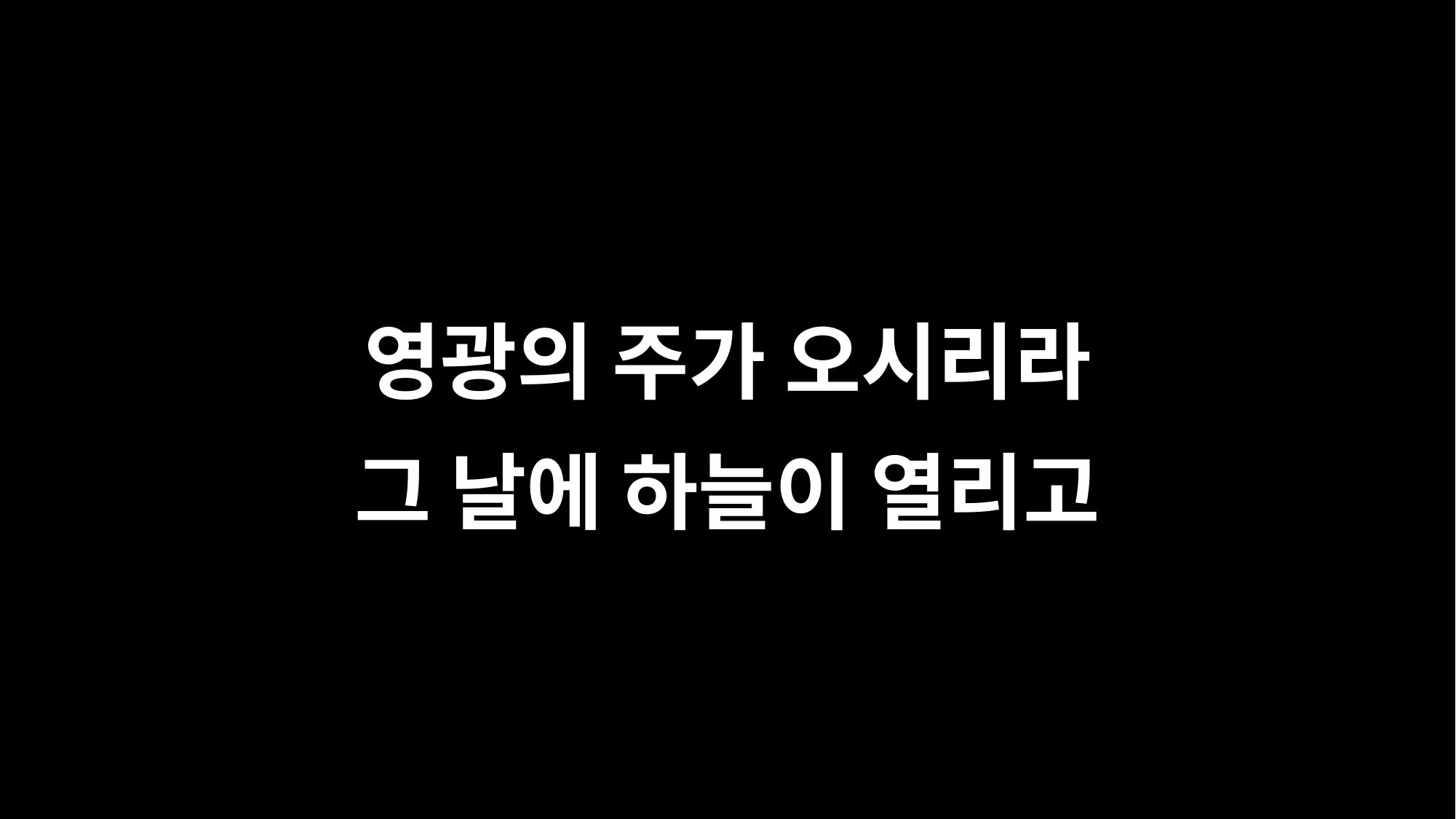

영광의 주가 오시리라
그 날에 하늘이 열리고